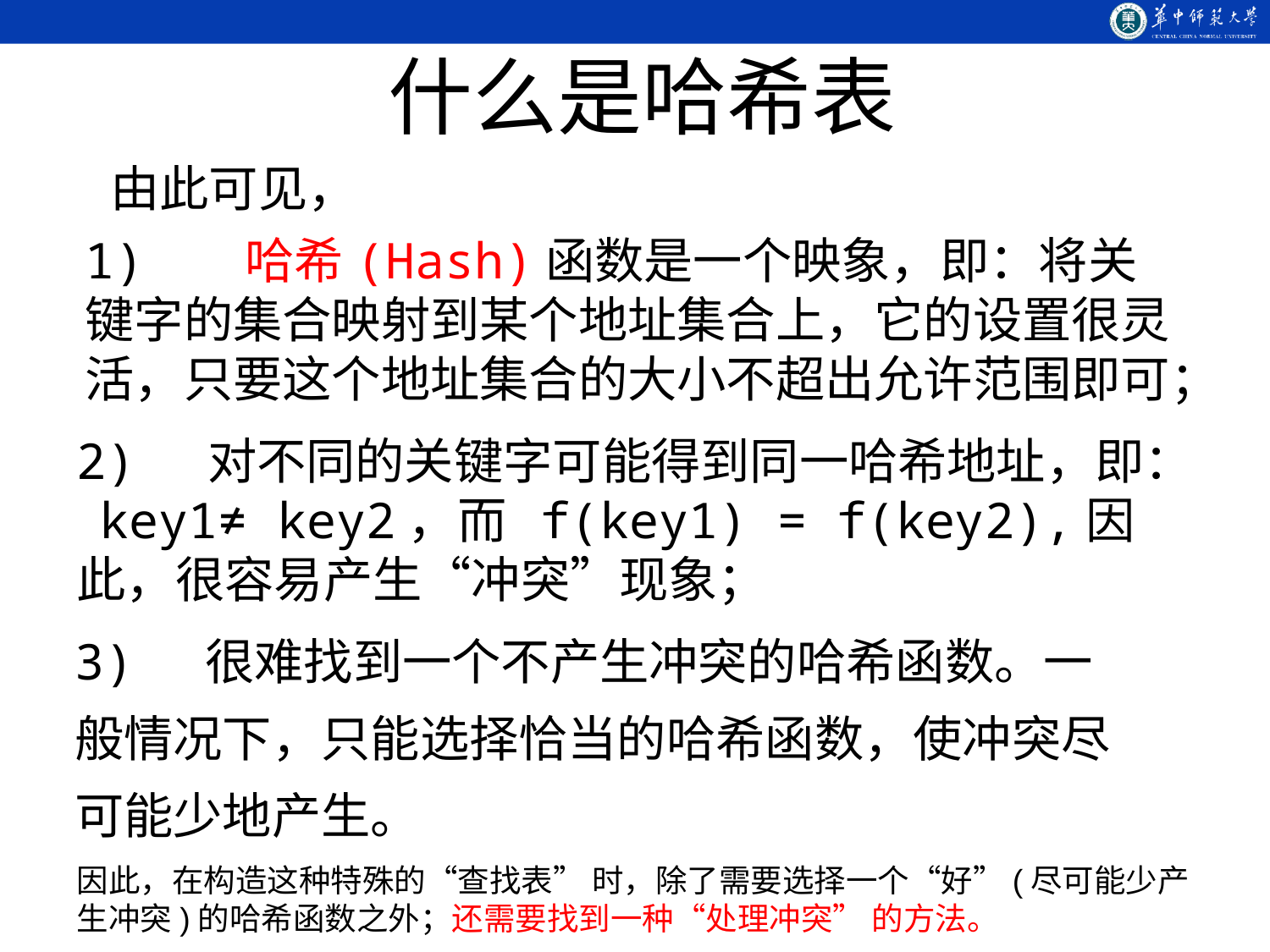

什么是哈希表
由此可见，
1)   哈希(Hash)函数是一个映象，即：将关键字的集合映射到某个地址集合上，它的设置很灵活，只要这个地址集合的大小不超出允许范围即可；
2)  对不同的关键字可能得到同一哈希地址，即： key1≠ key2，而  f(key1) = f(key2),因此，很容易产生“冲突”现象；

3)  很难找到一个不产生冲突的哈希函数。一般情况下，只能选择恰当的哈希函数，使冲突尽可能少地产生。
因此，在构造这种特殊的“查找表” 时，除了需要选择一个“好”(尽可能少产生冲突)的哈希函数之外；还需要找到一种“处理冲突” 的方法。